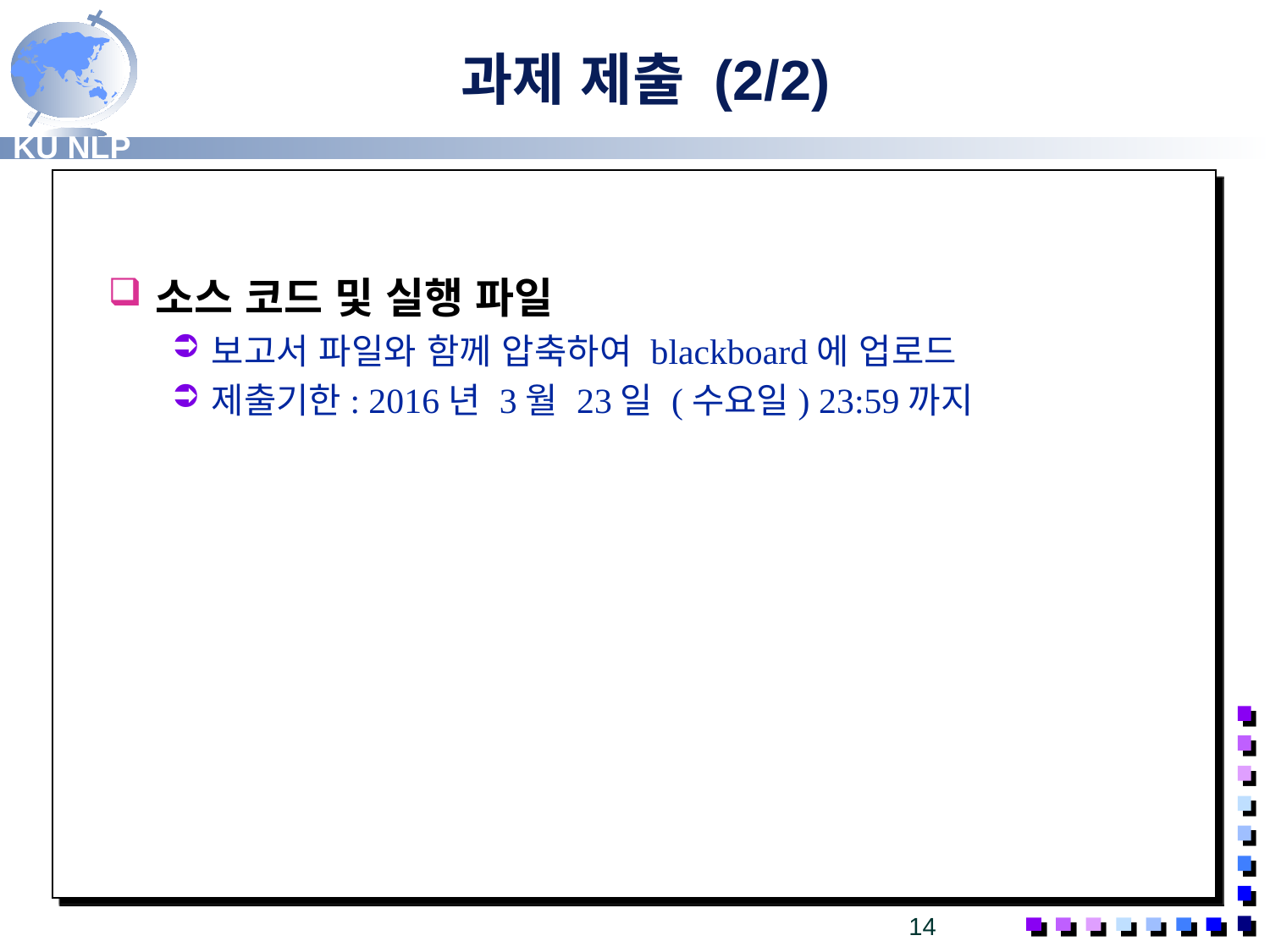

# 과제 제출 (2/2)

소스 코드 및 실행 파일
보고서 파일와 함께 압축하여 blackboard에 업로드
제출기한: 2016년 3월 23일 (수요일) 23:59까지
14